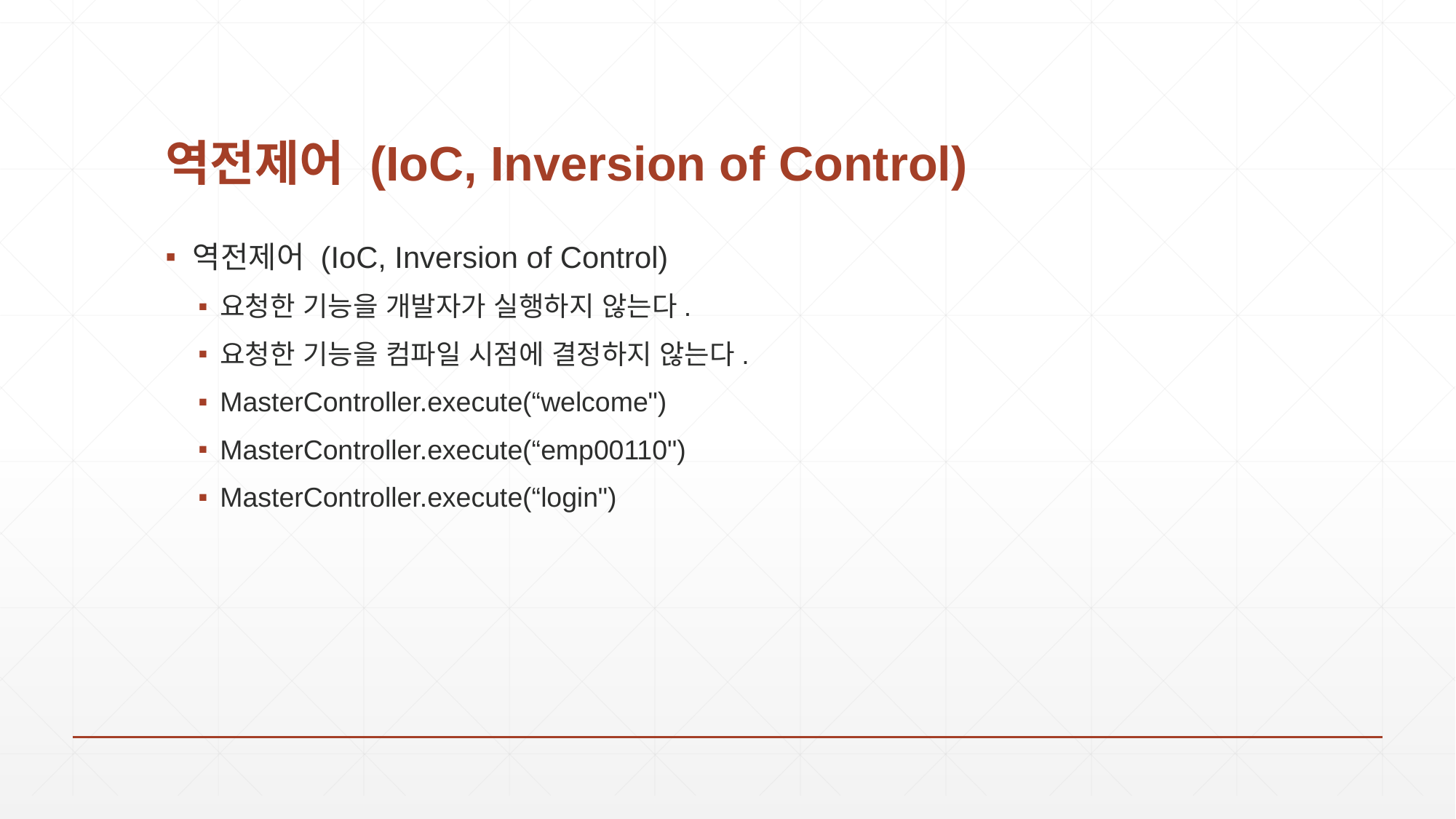

# 역전제어 (IoC, Inversion of Control)
역전제어 (IoC, Inversion of Control)
요청한 기능을 개발자가 실행하지 않는다.
요청한 기능을 컴파일 시점에 결정하지 않는다.
MasterController.execute(“welcome")
MasterController.execute(“emp00110")
MasterController.execute(“login")